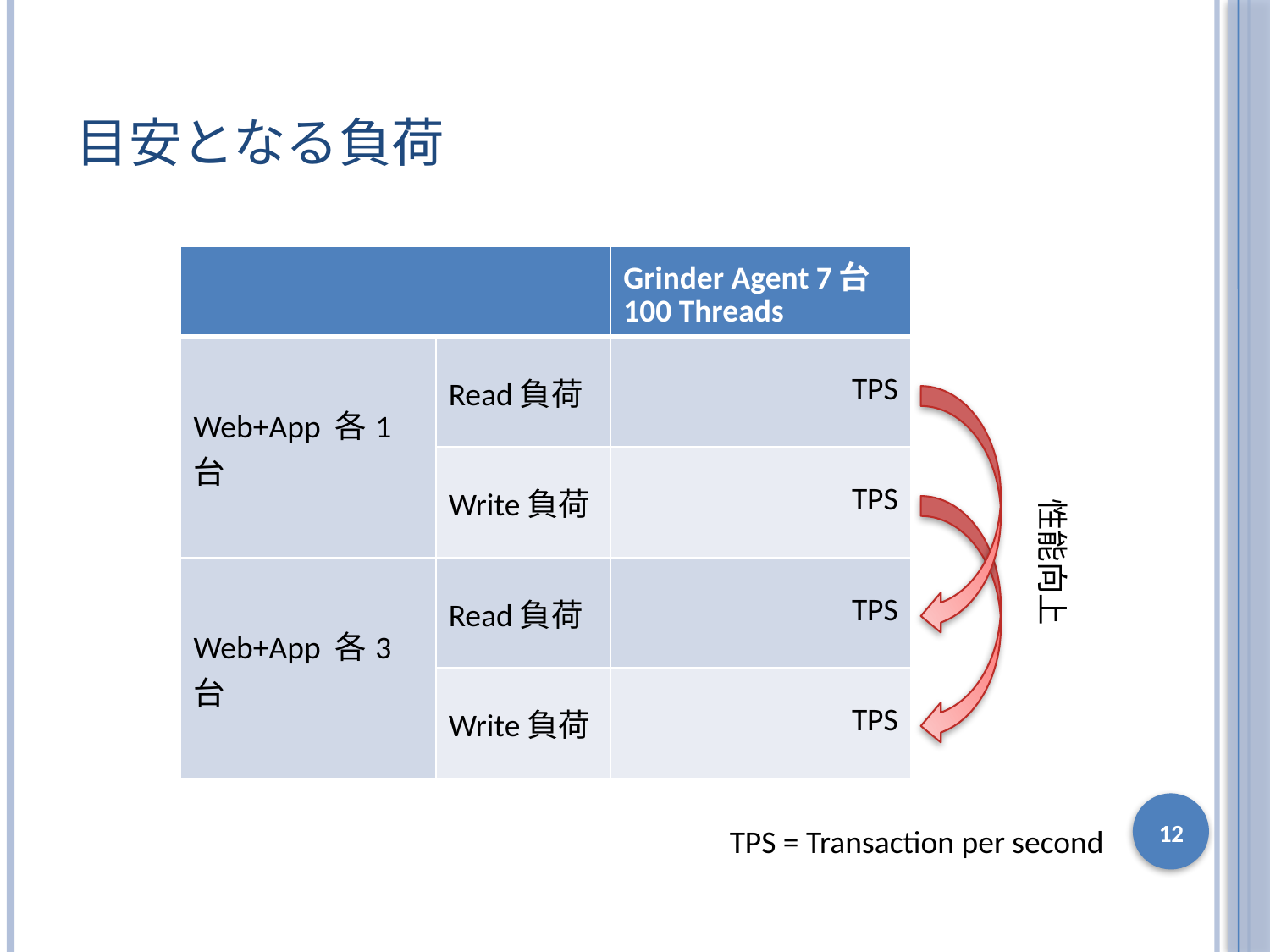

# 目安となる負荷
|  |  | Grinder Agent 7台 100 Threads |
| --- | --- | --- |
| Web+App 各1台 | Read負荷 | TPS |
|  | Write負荷 | TPS |
| Web+App 各3台 | Read負荷 | TPS |
|  | Write負荷 | TPS |

性能向上

12
TPS = Transaction per second